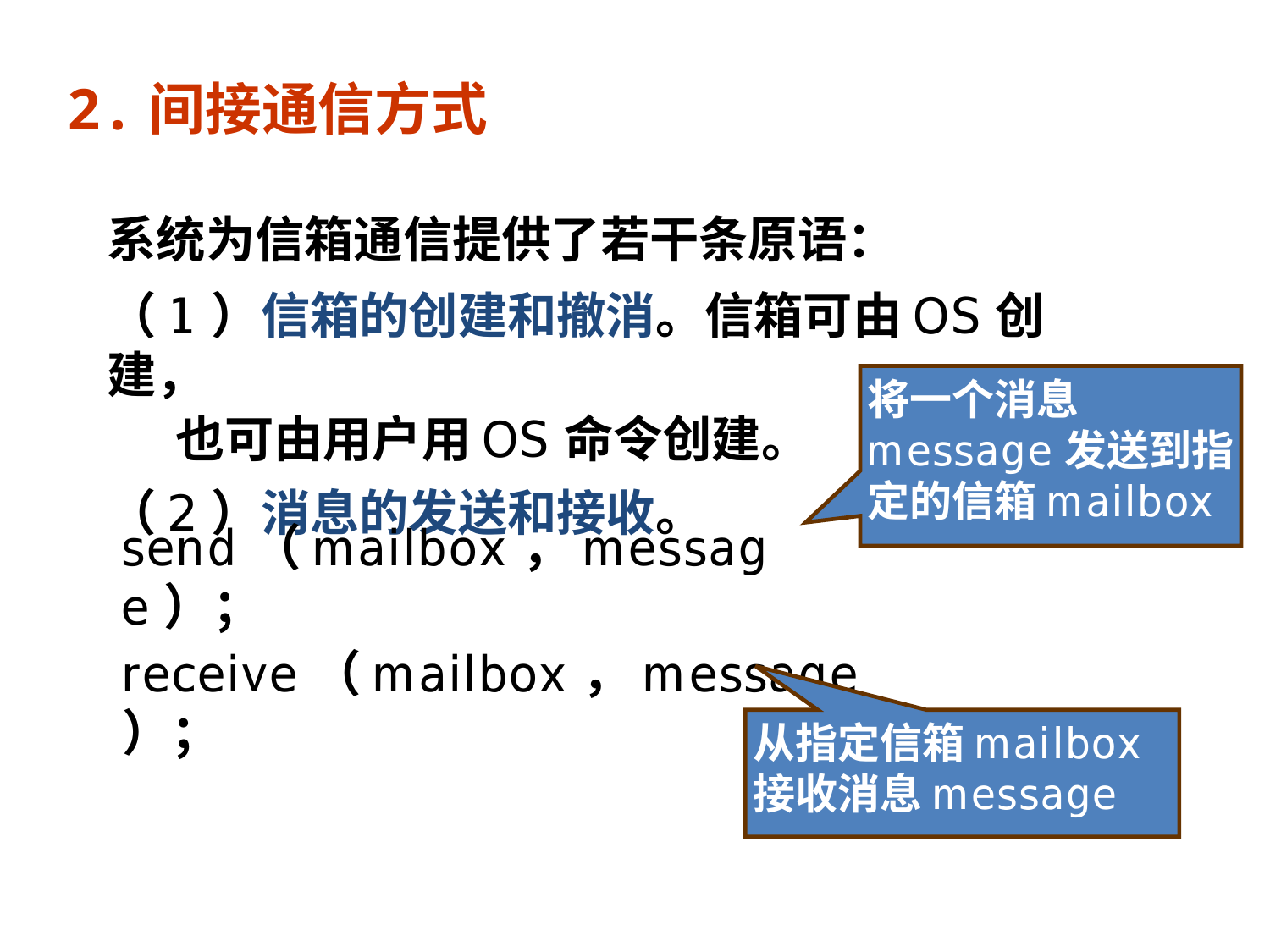

2.间接通信方式
系统为信箱通信提供了若干条原语：
（1）信箱的创建和撤消。信箱可由OS创建，
     也可由用户用OS命令创建。
（2）消息的发送和接收。
将一个消息message发送到指定的信箱mailbox
send（mailbox，message）；
receive（mailbox，message）；
从指定信箱mailbox接收消息message